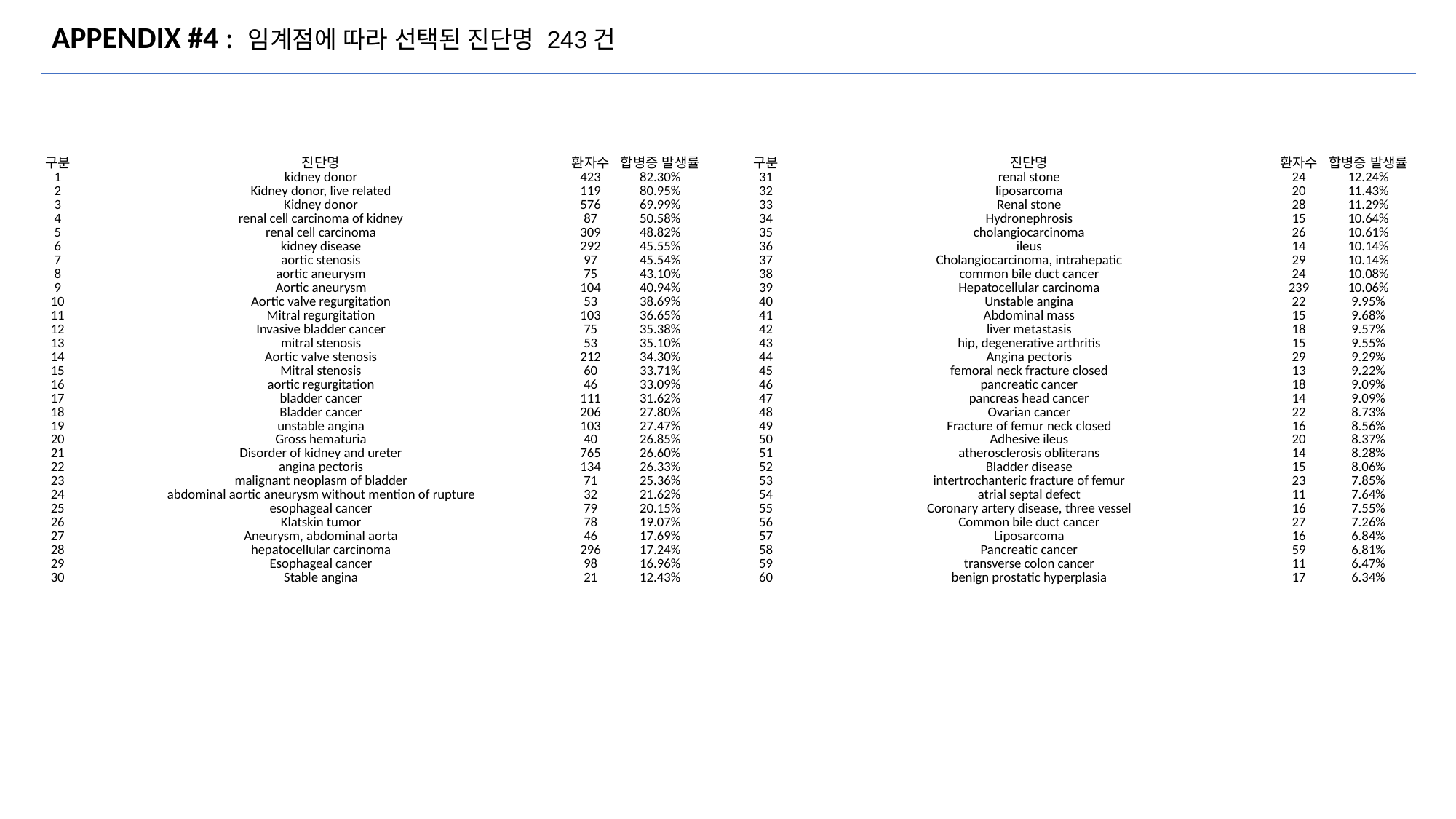

# APPENDIX #4 : 임계점에 따라 선택된 진단명 243건
| 구분 | 진단명 | 환자수 | 합병증 발생률 |
| --- | --- | --- | --- |
| 1 | kidney donor | 423 | 82.30% |
| 2 | Kidney donor, live related | 119 | 80.95% |
| 3 | Kidney donor | 576 | 69.99% |
| 4 | renal cell carcinoma of kidney | 87 | 50.58% |
| 5 | renal cell carcinoma | 309 | 48.82% |
| 6 | kidney disease | 292 | 45.55% |
| 7 | aortic stenosis | 97 | 45.54% |
| 8 | aortic aneurysm | 75 | 43.10% |
| 9 | Aortic aneurysm | 104 | 40.94% |
| 10 | Aortic valve regurgitation | 53 | 38.69% |
| 11 | Mitral regurgitation | 103 | 36.65% |
| 12 | Invasive bladder cancer | 75 | 35.38% |
| 13 | mitral stenosis | 53 | 35.10% |
| 14 | Aortic valve stenosis | 212 | 34.30% |
| 15 | Mitral stenosis | 60 | 33.71% |
| 16 | aortic regurgitation | 46 | 33.09% |
| 17 | bladder cancer | 111 | 31.62% |
| 18 | Bladder cancer | 206 | 27.80% |
| 19 | unstable angina | 103 | 27.47% |
| 20 | Gross hematuria | 40 | 26.85% |
| 21 | Disorder of kidney and ureter | 765 | 26.60% |
| 22 | angina pectoris | 134 | 26.33% |
| 23 | malignant neoplasm of bladder | 71 | 25.36% |
| 24 | abdominal aortic aneurysm without mention of rupture | 32 | 21.62% |
| 25 | esophageal cancer | 79 | 20.15% |
| 26 | Klatskin tumor | 78 | 19.07% |
| 27 | Aneurysm, abdominal aorta | 46 | 17.69% |
| 28 | hepatocellular carcinoma | 296 | 17.24% |
| 29 | Esophageal cancer | 98 | 16.96% |
| 30 | Stable angina | 21 | 12.43% |
| 구분 | 진단명 | 환자수 | 합병증 발생률 |
| --- | --- | --- | --- |
| 31 | renal stone | 24 | 12.24% |
| 32 | liposarcoma | 20 | 11.43% |
| 33 | Renal stone | 28 | 11.29% |
| 34 | Hydronephrosis | 15 | 10.64% |
| 35 | cholangiocarcinoma | 26 | 10.61% |
| 36 | ileus | 14 | 10.14% |
| 37 | Cholangiocarcinoma, intrahepatic | 29 | 10.14% |
| 38 | common bile duct cancer | 24 | 10.08% |
| 39 | Hepatocellular carcinoma | 239 | 10.06% |
| 40 | Unstable angina | 22 | 9.95% |
| 41 | Abdominal mass | 15 | 9.68% |
| 42 | liver metastasis | 18 | 9.57% |
| 43 | hip, degenerative arthritis | 15 | 9.55% |
| 44 | Angina pectoris | 29 | 9.29% |
| 45 | femoral neck fracture closed | 13 | 9.22% |
| 46 | pancreatic cancer | 18 | 9.09% |
| 47 | pancreas head cancer | 14 | 9.09% |
| 48 | Ovarian cancer | 22 | 8.73% |
| 49 | Fracture of femur neck closed | 16 | 8.56% |
| 50 | Adhesive ileus | 20 | 8.37% |
| 51 | atherosclerosis obliterans | 14 | 8.28% |
| 52 | Bladder disease | 15 | 8.06% |
| 53 | intertrochanteric fracture of femur | 23 | 7.85% |
| 54 | atrial septal defect | 11 | 7.64% |
| 55 | Coronary artery disease, three vessel | 16 | 7.55% |
| 56 | Common bile duct cancer | 27 | 7.26% |
| 57 | Liposarcoma | 16 | 6.84% |
| 58 | Pancreatic cancer | 59 | 6.81% |
| 59 | transverse colon cancer | 11 | 6.47% |
| 60 | benign prostatic hyperplasia | 17 | 6.34% |